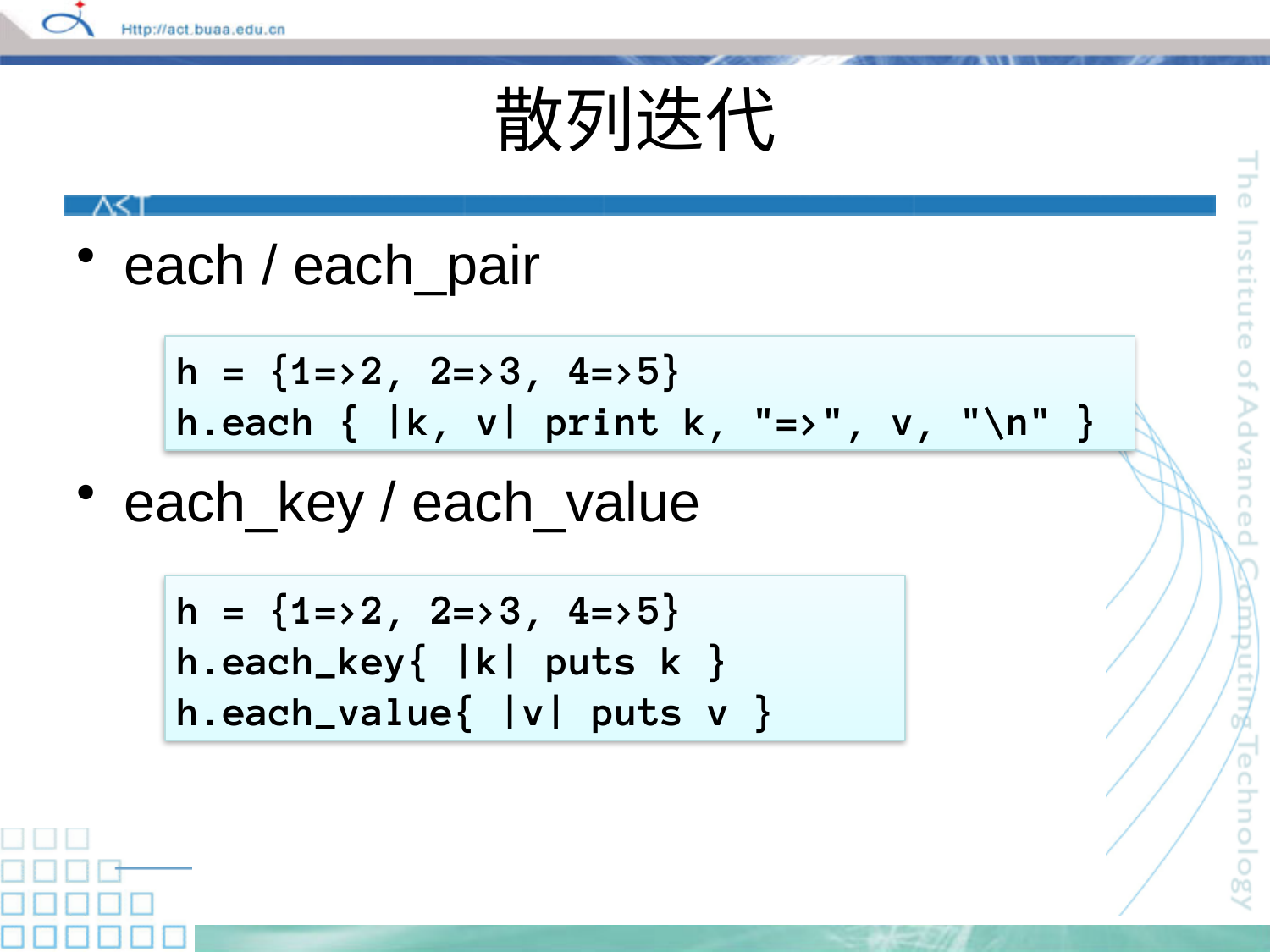

# 散列迭代
each / each_pair

each_key / each_value
h = {1=>2, 2=>3, 4=>5}
h.each { |k, v| print k, "=>", v, "\n" }
h = {1=>2, 2=>3, 4=>5}
h.each_key{ |k| puts k }
h.each_value{ |v| puts v }